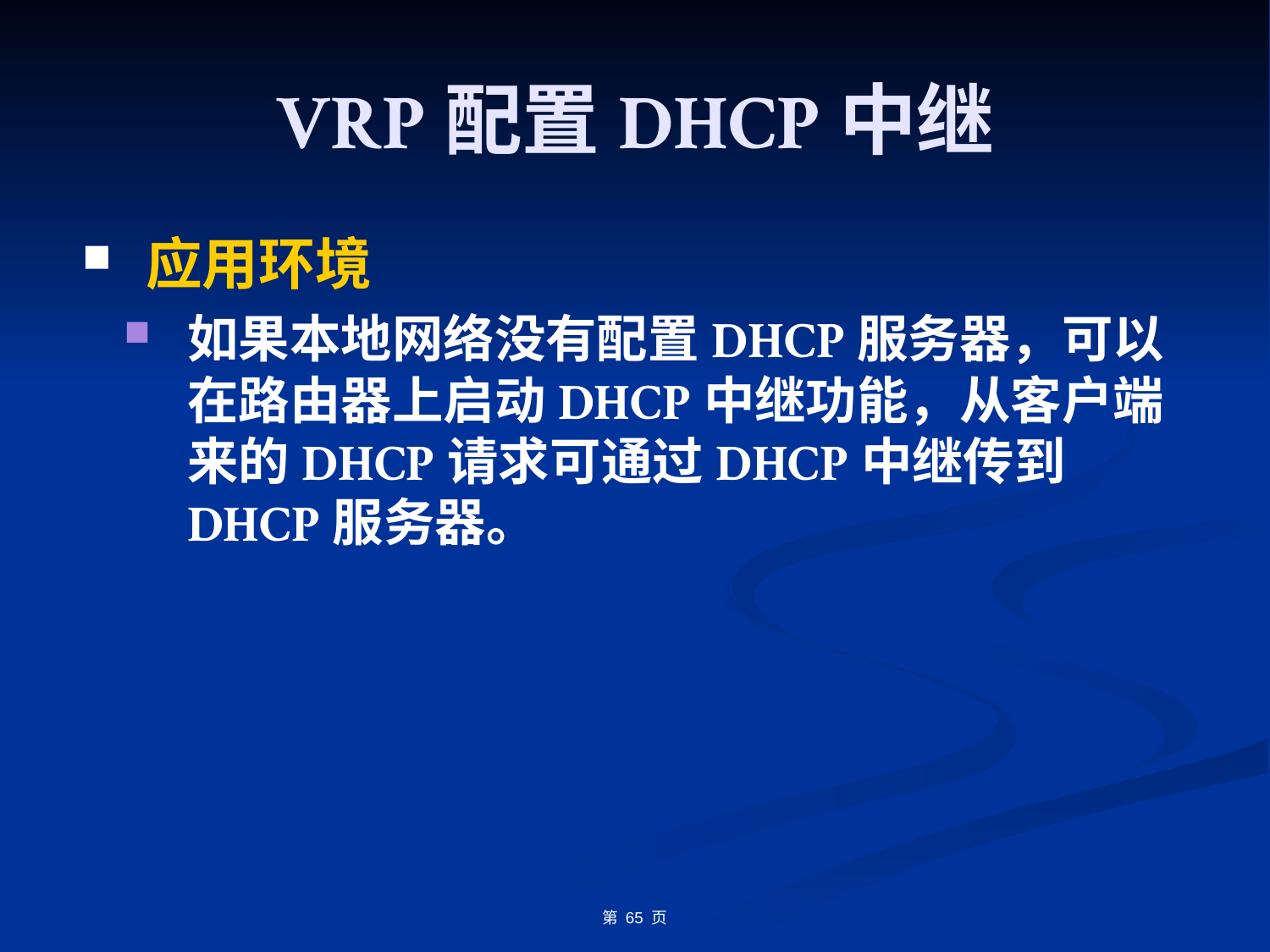

# VRP配置DHCP中继
应用环境
如果本地网络没有配置DHCP服务器，可以在路由器上启动DHCP中继功能，从客户端来的DHCP请求可通过DHCP中继传到DHCP服务器。

第 65 页